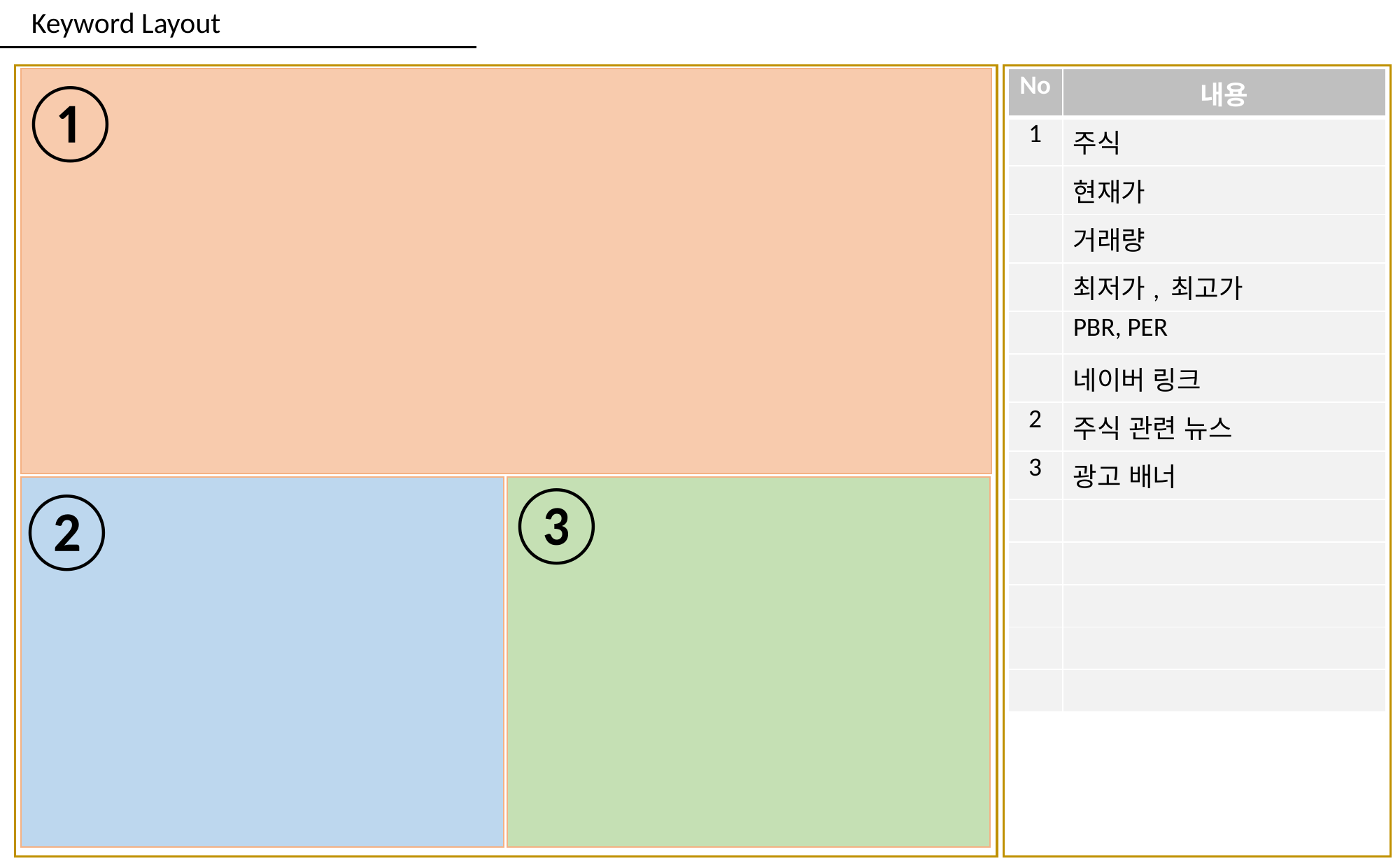

# Keyword Layout
①

| No | 내용 |
| --- | --- |
| 1 | 주식 |
|  | 현재가 |
|  | 거래량 |
|  | 최저가, 최고가 |
|  | PBR, PER |
|  | 네이버 링크 |
| 2 | 주식 관련 뉴스 |
| 3 | 광고 배너 |
|  |  |
|  |  |
|  |  |
|  |  |
|  |  |
③
②